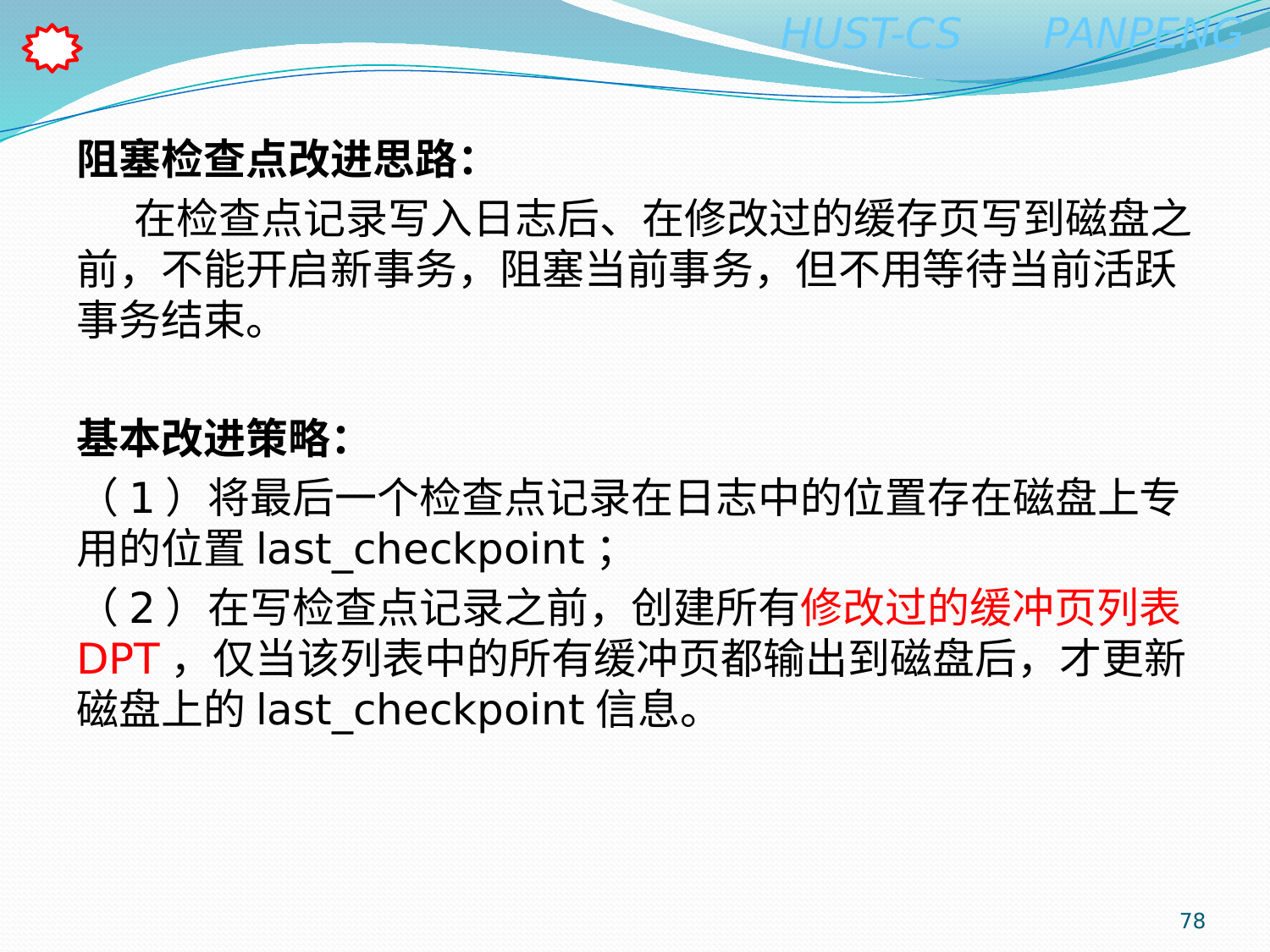

阻塞检查点改进思路：
     在检查点记录写入日志后、在修改过的缓存页写到磁盘之前，不能开启新事务，阻塞当前事务，但不用等待当前活跃事务结束。

基本改进策略：
（1）将最后一个检查点记录在日志中的位置存在磁盘上专用的位置last_checkpoint；
（2）在写检查点记录之前，创建所有修改过的缓冲页列表DPT，仅当该列表中的所有缓冲页都输出到磁盘后，才更新磁盘上的last_checkpoint信息。
78